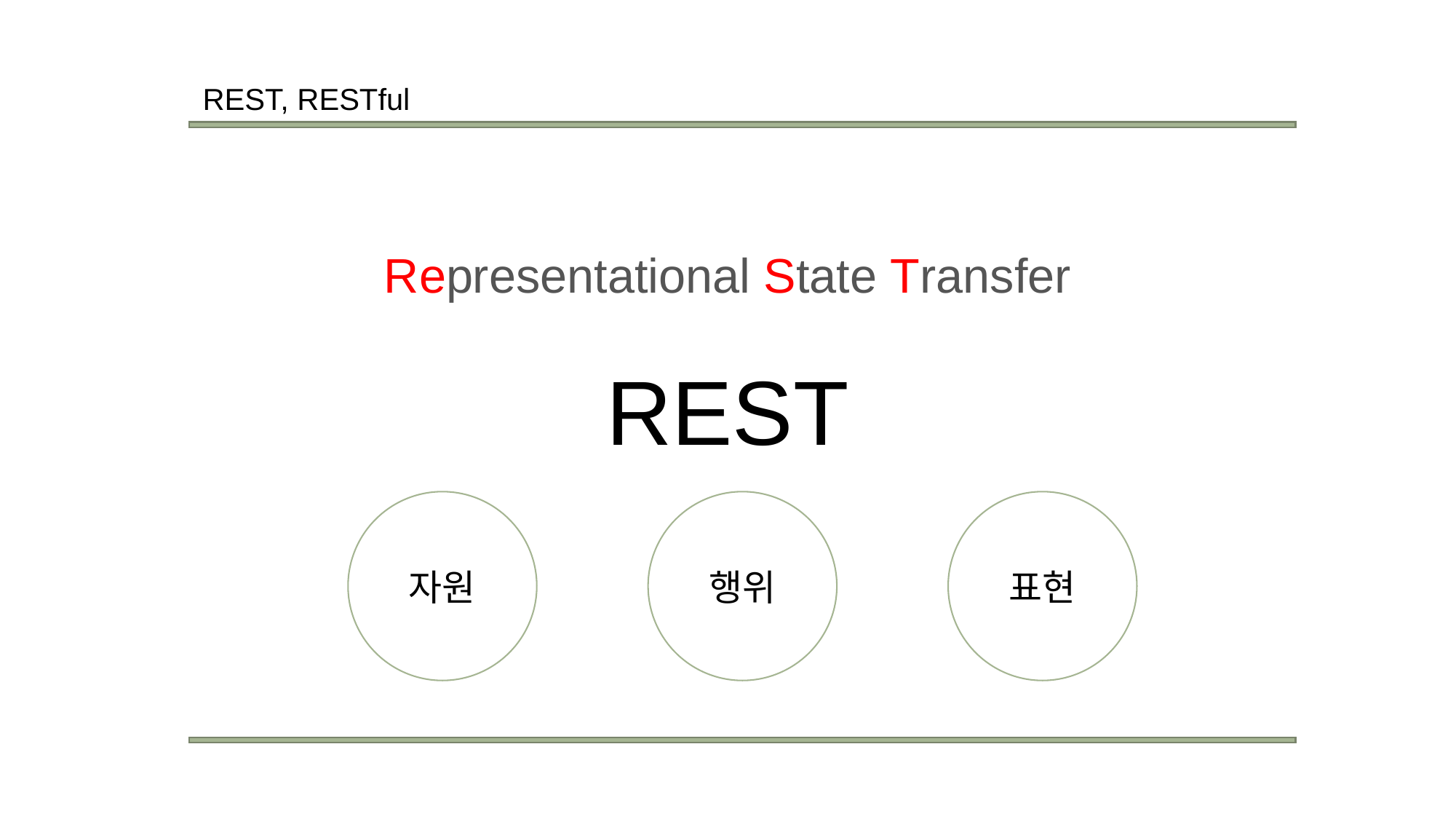

REST, RESTful

Representational State Transfer
REST
자원
행위
표현